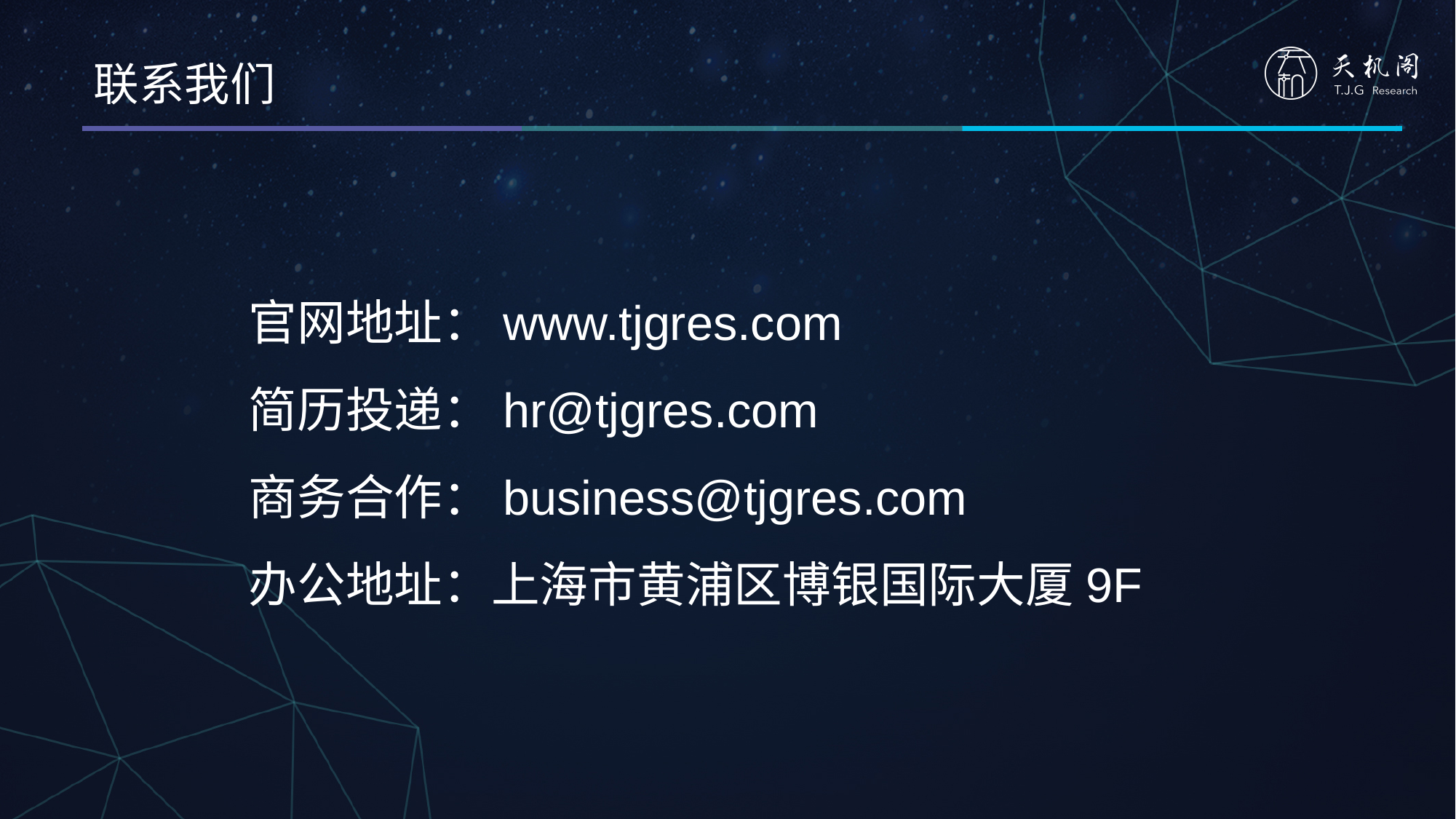

联系我们
官网地址：www.tjgres.com
简历投递：hr@tjgres.com
商务合作：business@tjgres.com
办公地址：上海市黄浦区博银国际大厦9F